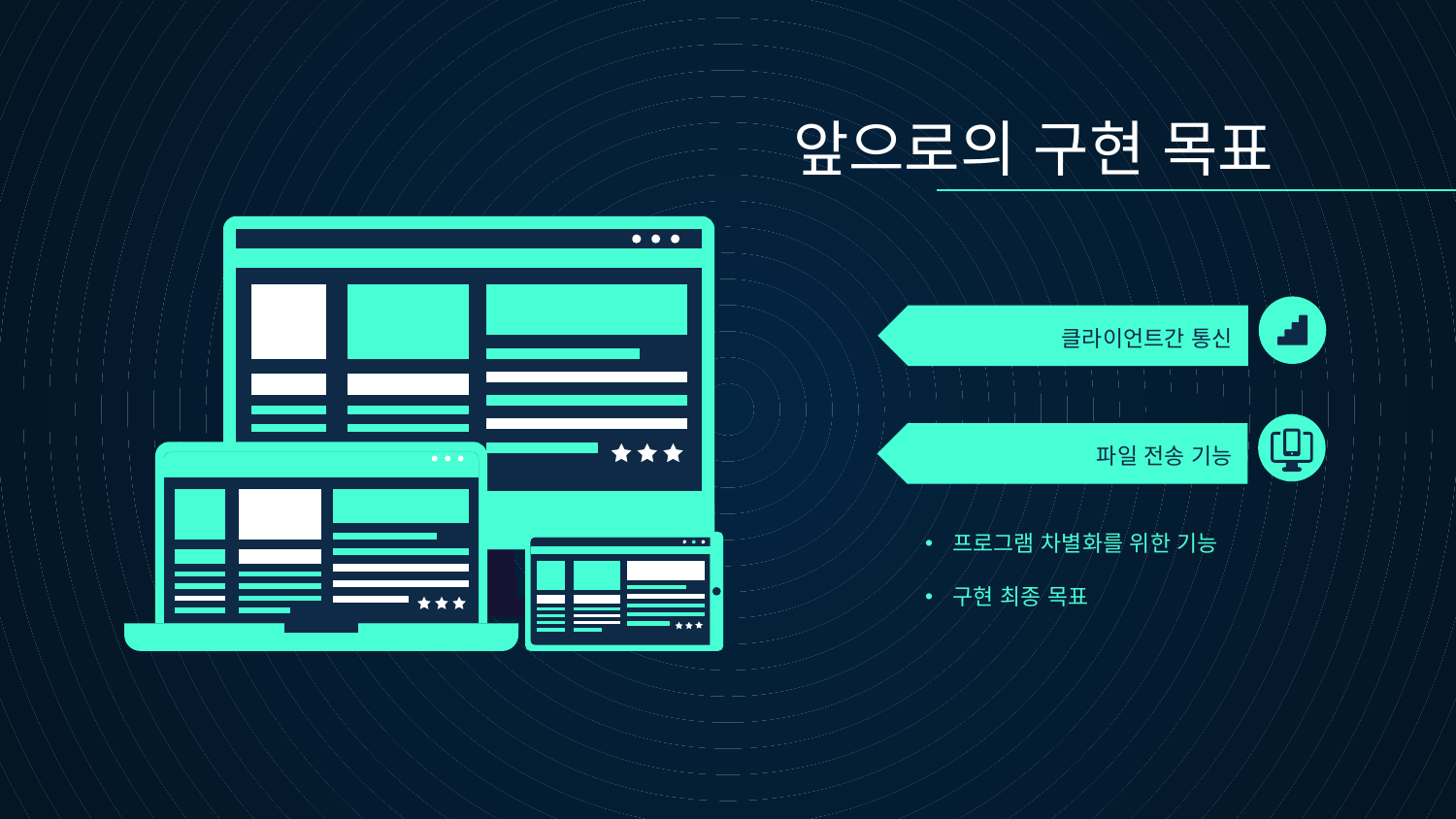

앞으로의 구현 목표

# 클라이언트간 통신

파일 전송 기능

프로그램 차별화를 위한 기능

구현 최종 목표